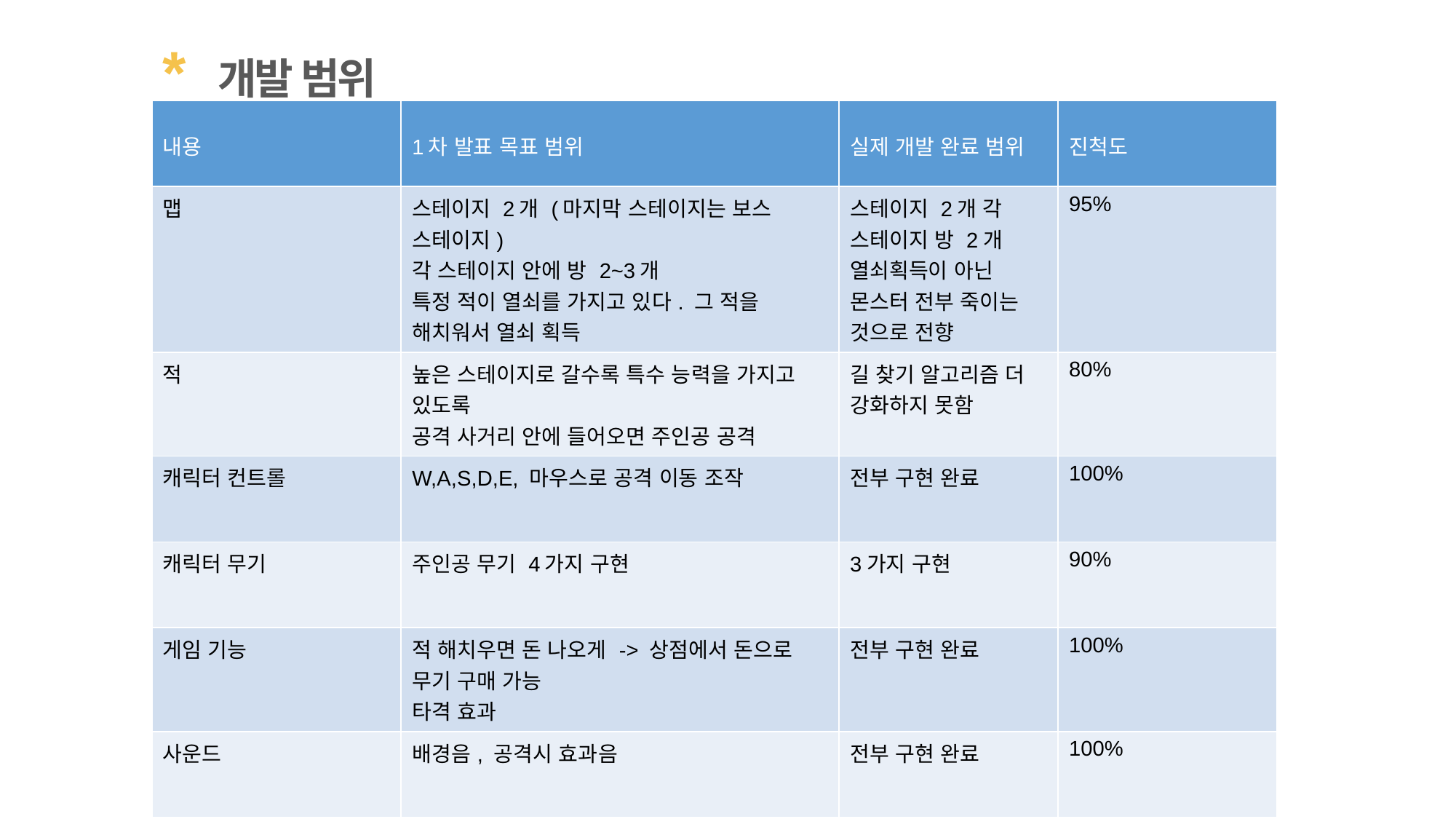

* 개발 범위
| 내용 | 1차 발표 목표 범위 | 실제 개발 완료 범위 | 진척도 |
| --- | --- | --- | --- |
| 맵 | 스테이지 2개 (마지막 스테이지는 보스 스테이지) 각 스테이지 안에 방 2~3개 특정 적이 열쇠를 가지고 있다. 그 적을 해치워서 열쇠 획득 | 스테이지 2개 각 스테이지 방 2개 열쇠획득이 아닌 몬스터 전부 죽이는 것으로 전향 | 95% |
| 적 | 높은 스테이지로 갈수록 특수 능력을 가지고 있도록 공격 사거리 안에 들어오면 주인공 공격 | 길 찾기 알고리즘 더 강화하지 못함 | 80% |
| 캐릭터 컨트롤 | W,A,S,D,E, 마우스로 공격 이동 조작 | 전부 구현 완료 | 100% |
| 캐릭터 무기 | 주인공 무기 4가지 구현 | 3가지 구현 | 90% |
| 게임 기능 | 적 해치우면 돈 나오게 -> 상점에서 돈으로 무기 구매 가능 타격 효과 | 전부 구현 완료 | 100% |
| 사운드 | 배경음, 공격시 효과음 | 전부 구현 완료 | 100% |